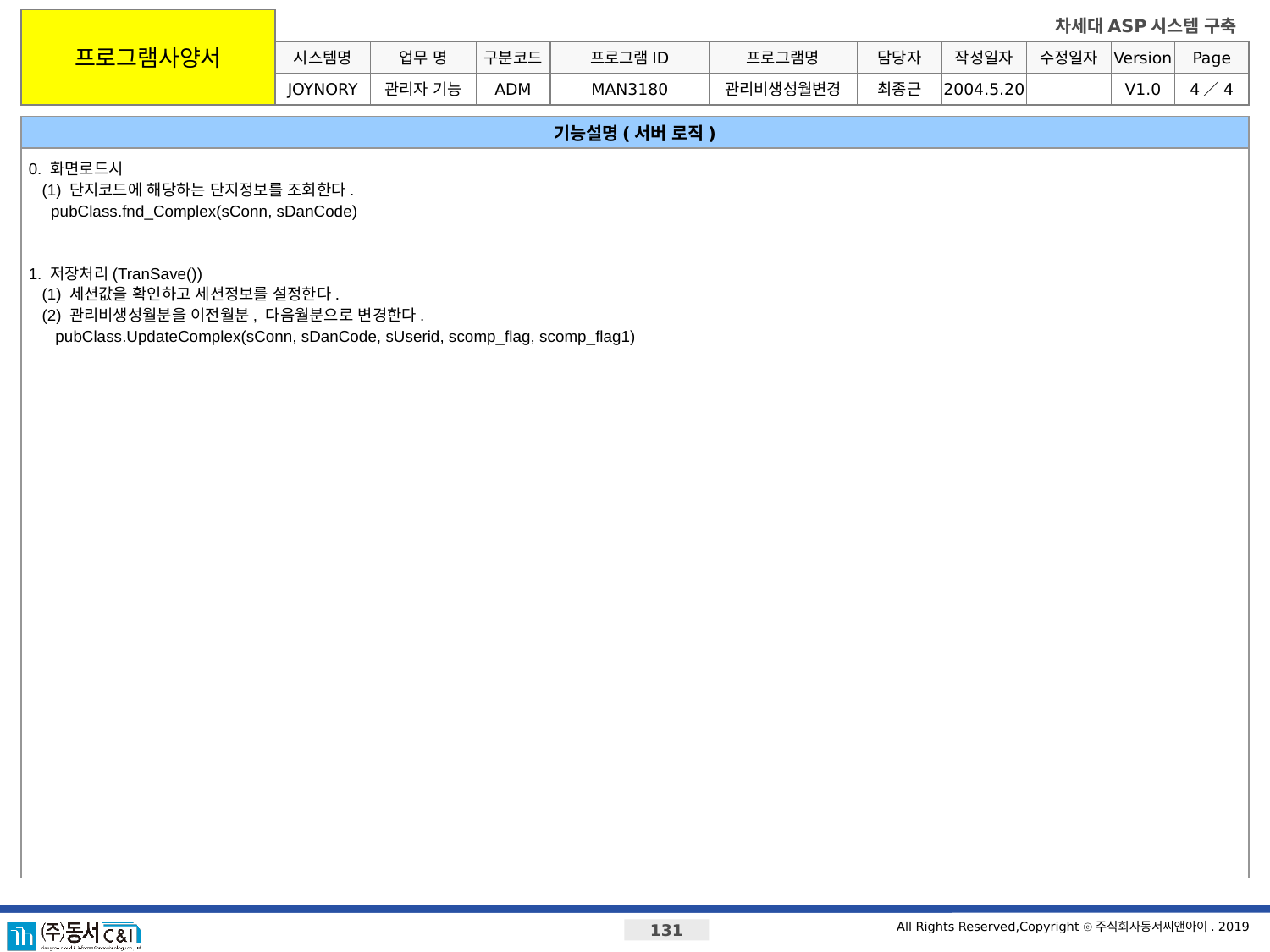

프로그램사양서
시스템명
업무 명
구분코드
프로그램ID
프로그램명
JOYNORY
관리자 기능
ADM
MAN3180
관리비생성월변경
최종근
2004.5.20

V1.0
4／4
기능설명(서버 로직)
0. 화면로드시
   (1) 단지코드에 해당하는 단지정보를 조회한다.
     pubClass.fnd_Complex(sConn, sDanCode)

1. 저장처리(TranSave())
   (1) 세션값을 확인하고 세션정보를 설정한다.
   (2) 관리비생성월분을 이전월분, 다음월분으로 변경한다.
      pubClass.UpdateComplex(sConn, sDanCode, sUserid, scomp_flag, scomp_flag1)